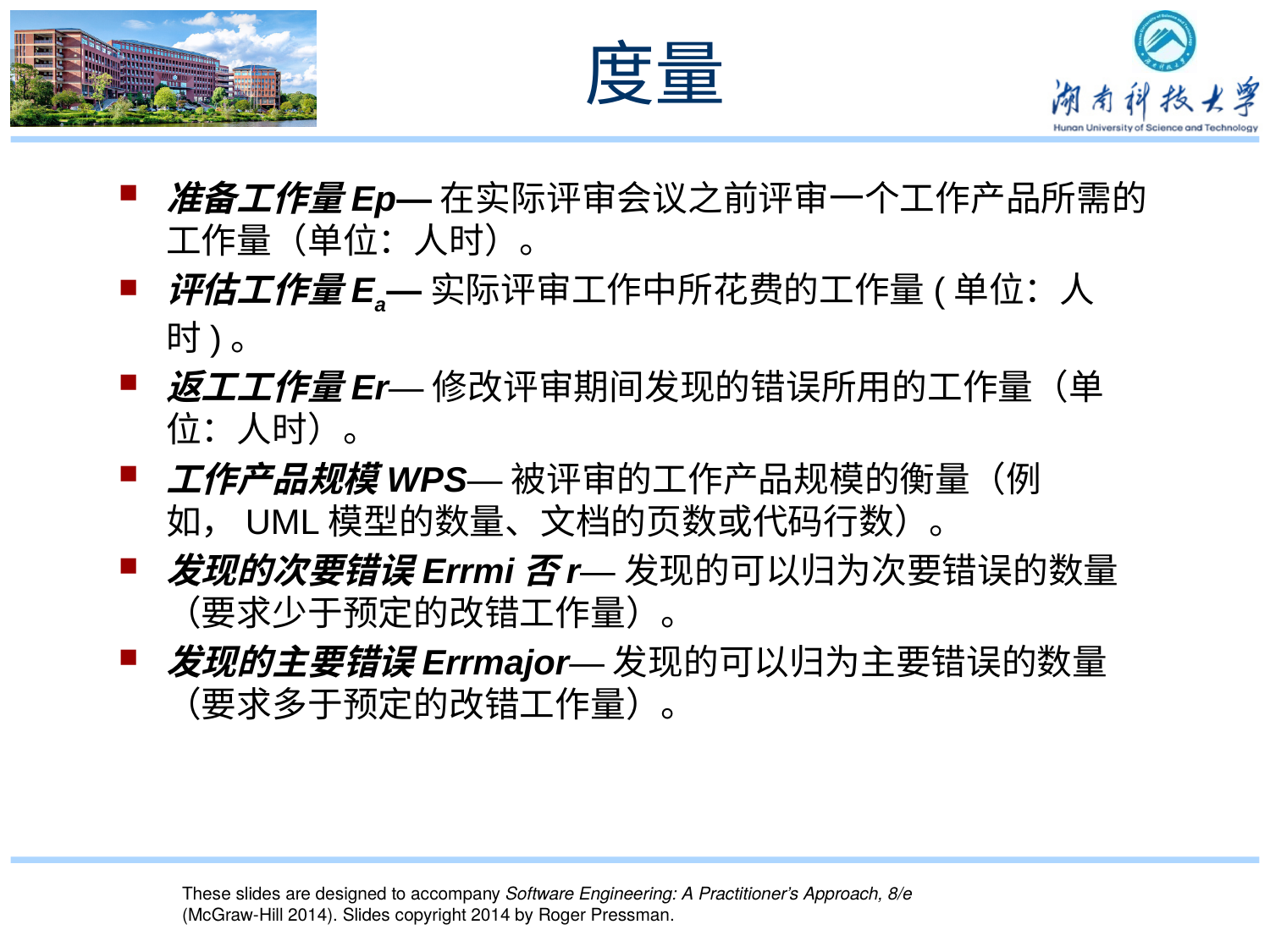

These slides are designed to accompany Software Engineering: A Practitioner’s Approach, 8/e (McGraw-Hill 2014). Slides copyright 2014 by Roger Pressman.
# 度量
准备工作量Ep—在实际评审会议之前评审一个工作产品所需的工作量（单位：人时）。
评估工作量Ea—实际评审工作中所花费的工作量(单位：人时)。
返工工作量Er—修改评审期间发现的错误所用的工作量（单位：人时）。
工作产品规模WPS—被评审的工作产品规模的衡量（例如，UML模型的数量、文档的页数或代码行数）。
发现的次要错误Errmi否r—发现的可以归为次要错误的数量（要求少于预定的改错工作量）。
发现的主要错误Errmajor—发现的可以归为主要错误的数量（要求多于预定的改错工作量）。

9